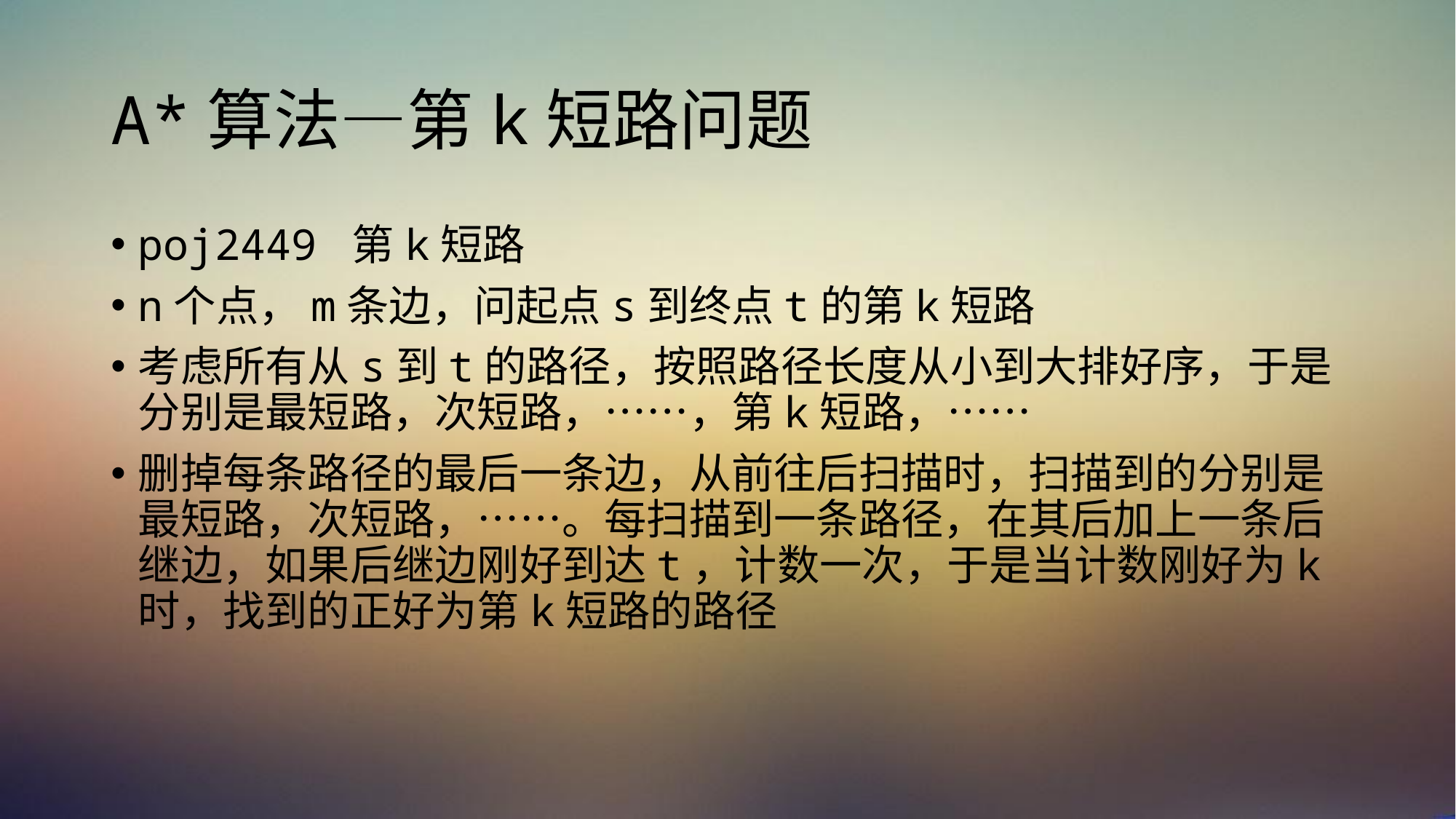

# A*算法—第k短路问题
poj2449 第k短路
n个点，m条边，问起点s到终点t的第k短路
考虑所有从s到t的路径，按照路径长度从小到大排好序，于是分别是最短路，次短路，……，第k短路，……
删掉每条路径的最后一条边，从前往后扫描时，扫描到的分别是最短路，次短路，……。每扫描到一条路径，在其后加上一条后继边，如果后继边刚好到达t，计数一次，于是当计数刚好为k时，找到的正好为第k短路的路径